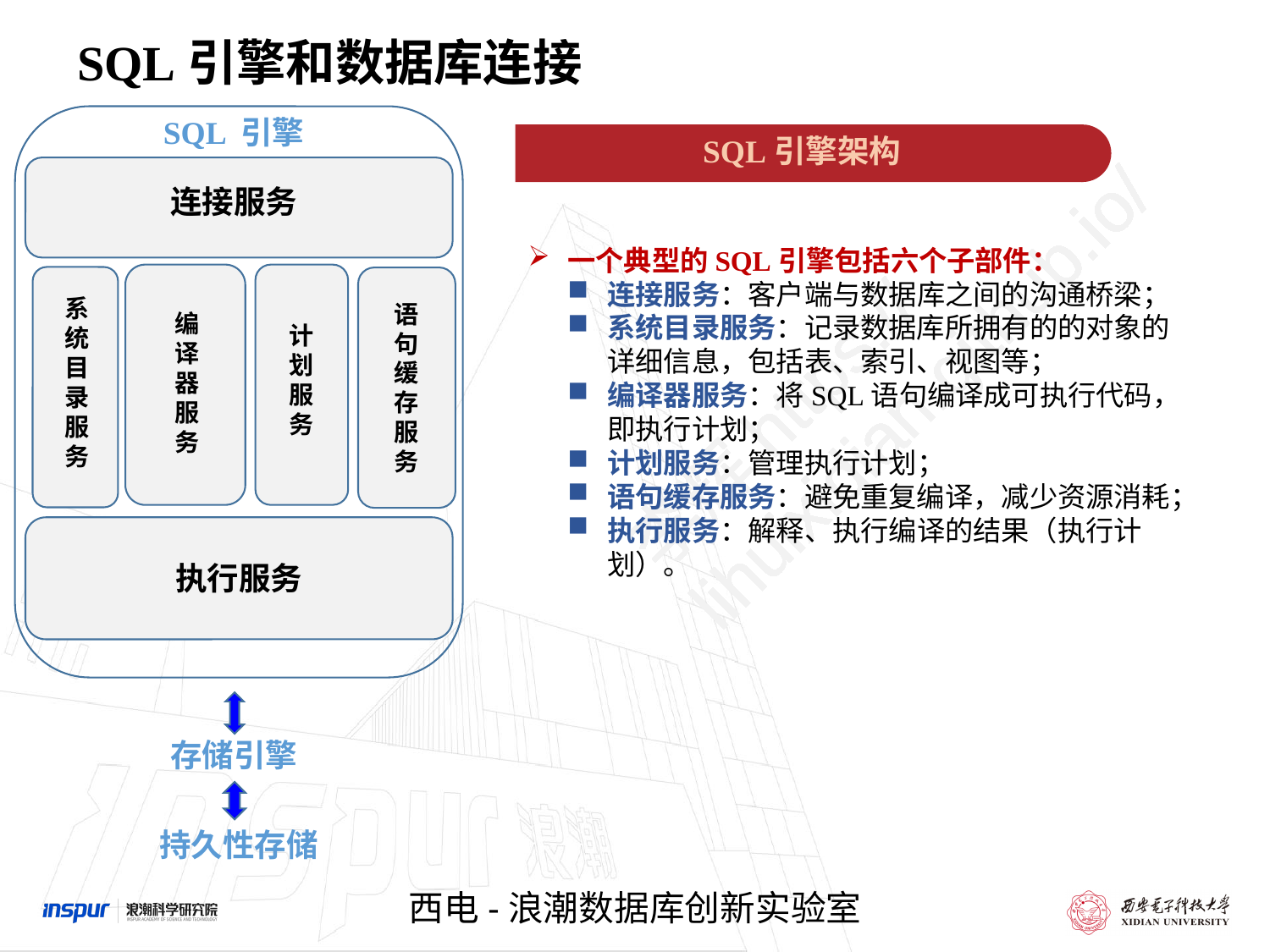

SQL引擎和数据库连接
SQL 引擎

SQL引擎架构

连接服务
一个典型的SQL引擎包括六个子部件：
连接服务：客户端与数据库之间的沟通桥梁；
系统目录服务：记录数据库所拥有的的对象的详细信息，包括表、索引、视图等；
编译器服务：将SQL语句编译成可执行代码，即执行计划；
计划服务：管理执行计划；
语句缓存服务：避免重复编译，减少资源消耗；
执行服务：解释、执行编译的结果（执行计划）。

系
统
目
录
服
务
语
句
缓
存
服
务
编
译
器
服
务
计
划
服
务

执行服务

存储引擎

持久性存储